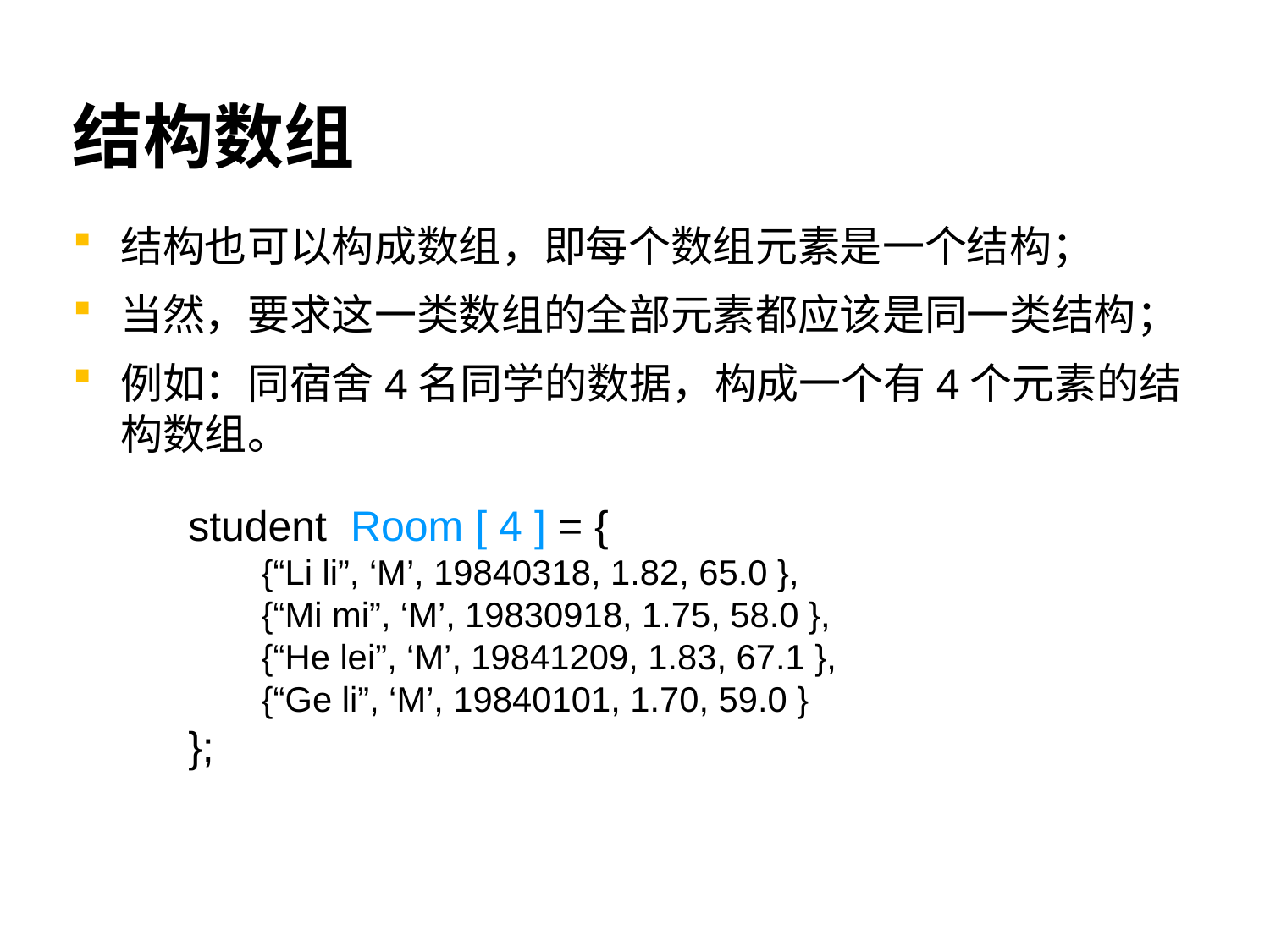

# 结构数组
结构也可以构成数组，即每个数组元素是一个结构；
当然，要求这一类数组的全部元素都应该是同一类结构；
例如：同宿舍4名同学的数据，构成一个有4个元素的结构数组。
student  Room [ 4 ] = {
 {“Li li”, ‘M’, 19840318, 1.82, 65.0 },
 {“Mi mi”, ‘M’, 19830918, 1.75, 58.0 },
 {“He lei”, ‘M’, 19841209, 1.83, 67.1 },
 {“Ge li”, ‘M’, 19840101, 1.70, 59.0 }
};